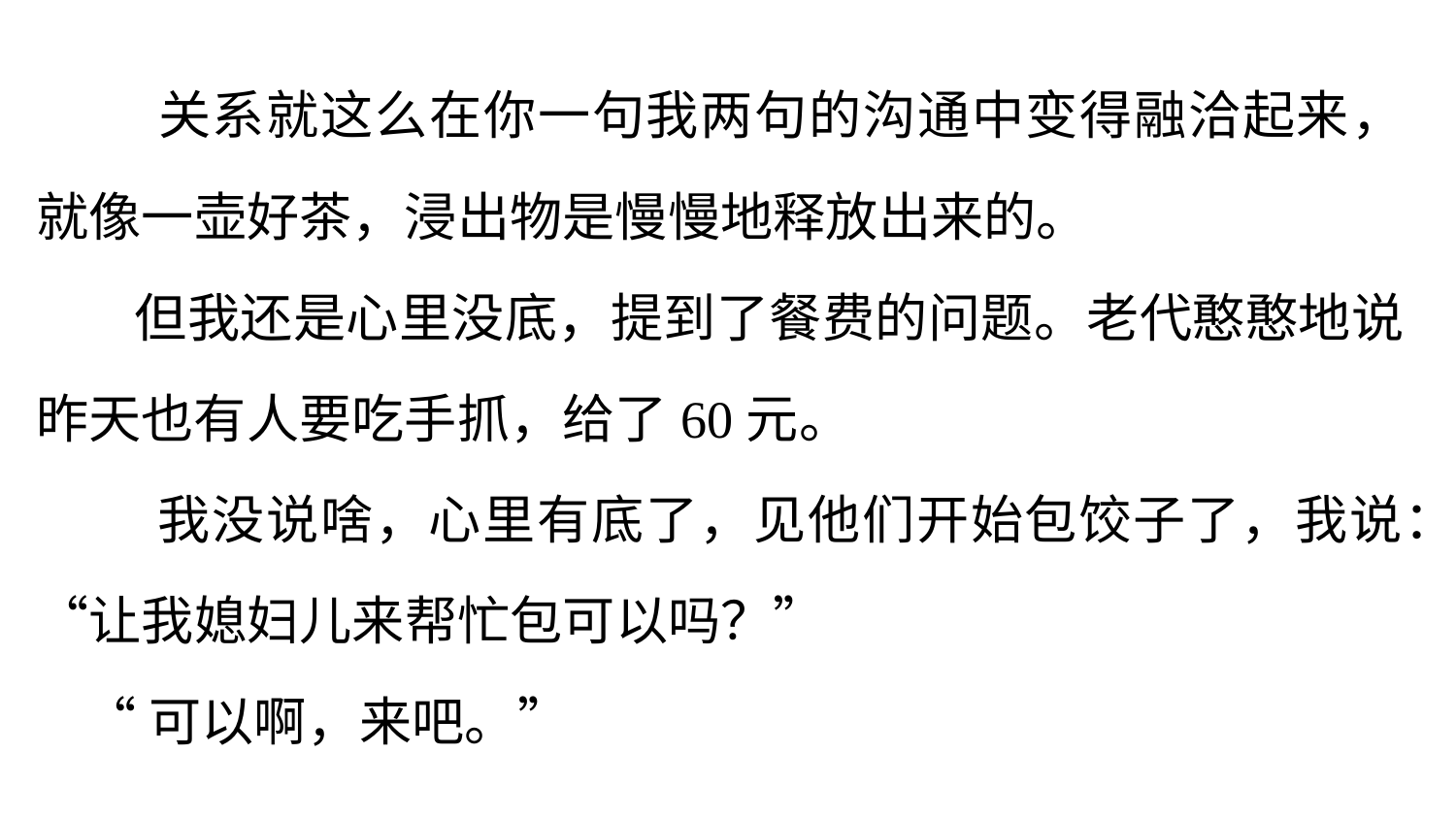

关系就这么在你一句我两句的沟通中变得融洽起来，就像一壶好茶，浸出物是慢慢地释放出来的。
       但我还是心里没底，提到了餐费的问题。老代憨憨地说昨天也有人要吃手抓，给了60元。
        我没说啥，心里有底了，见他们开始包饺子了，我说：“让我媳妇儿来帮忙包可以吗？”
    “可以啊，来吧。”